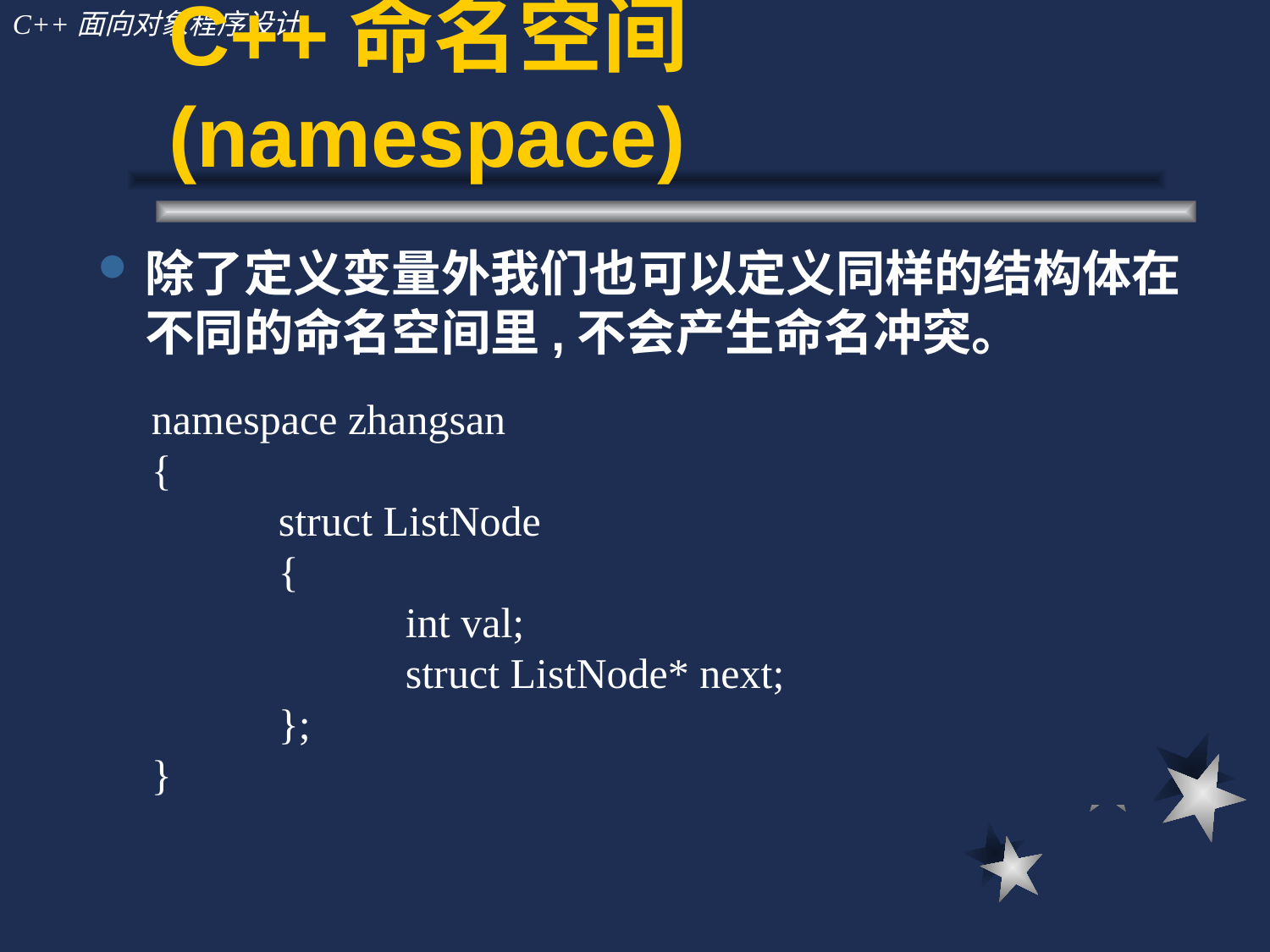

# C++命名空间(namespace)
除了定义变量外我们也可以定义同样的结构体在不同的命名空间里,不会产生命名冲突。

namespace zhangsan
{
	struct ListNode
	{
		int val;
		struct ListNode* next;
	};
}
28